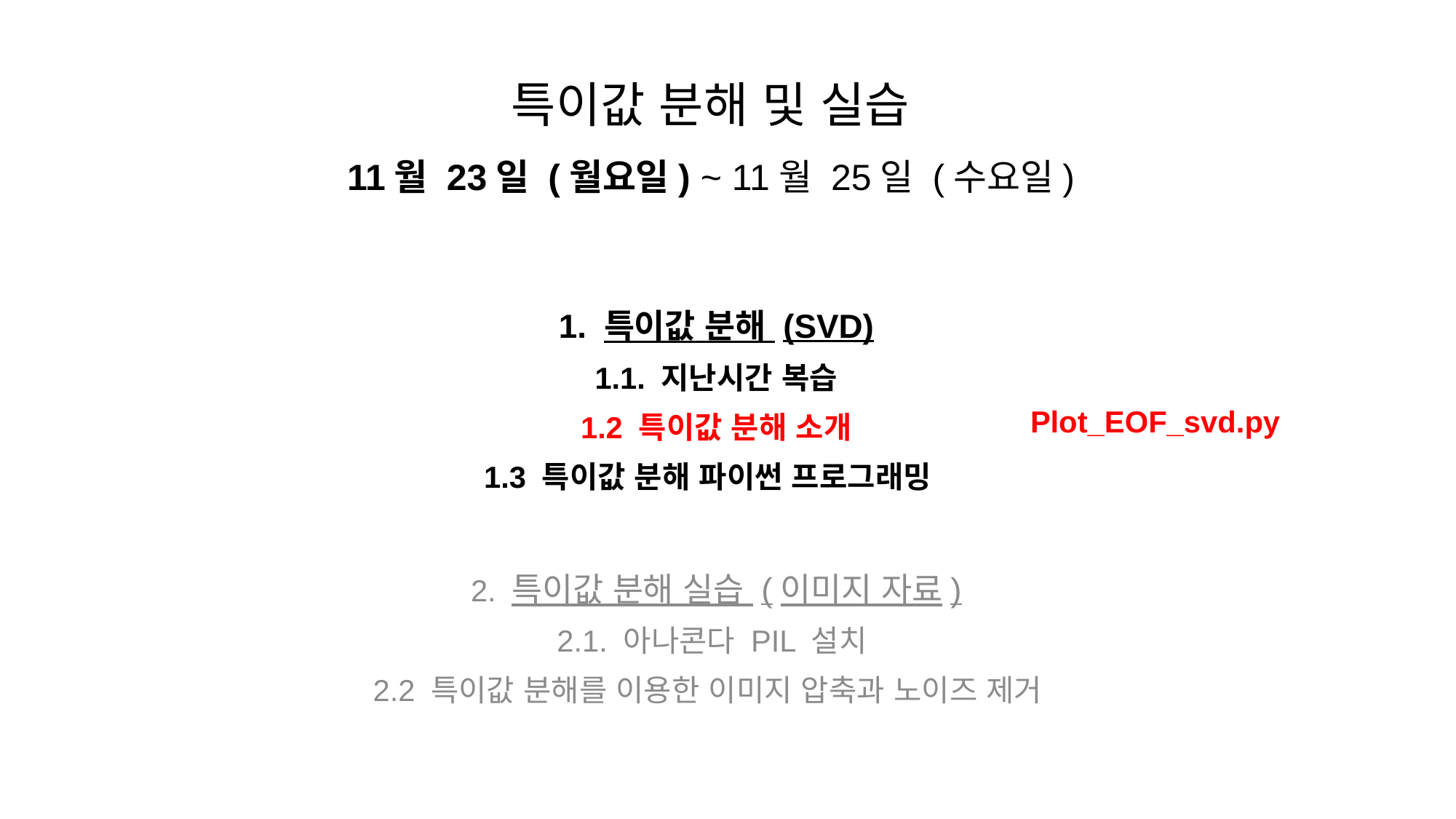

# 특이값 분해 및 실습 11월 23일 (월요일) ~ 11월 25일 (수요일)
1. 특이값 분해 (SVD)
1.1. 지난시간 복습
1.2 특이값 분해 소개
1.3 특이값 분해 파이썬 프로그래밍

2. 특이값 분해 실습 (이미지 자료)
2.1. 아나콘다 PIL 설치
2.2 특이값 분해를 이용한 이미지 압축과 노이즈 제거
Plot_EOF_svd.py